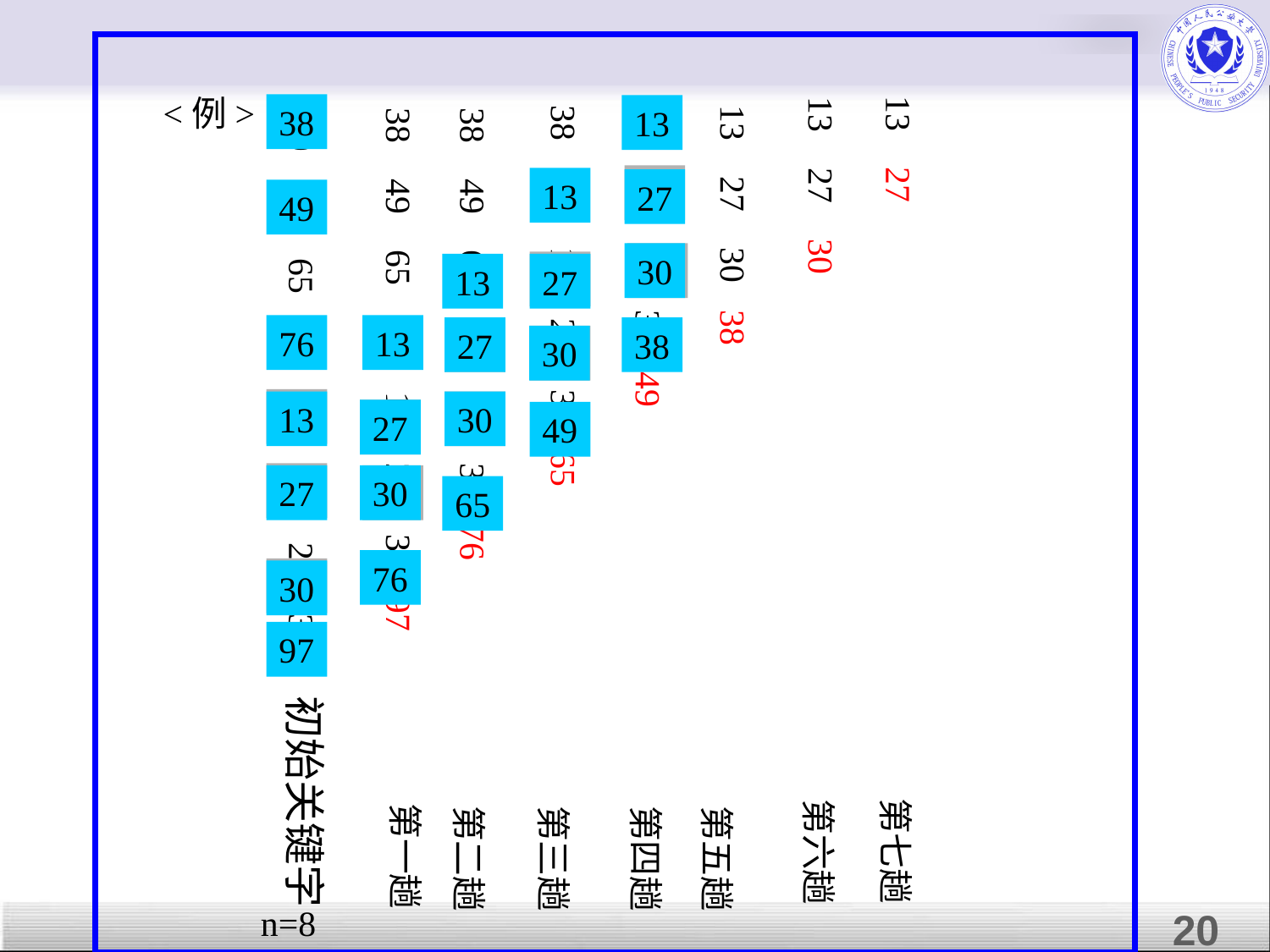

13    27
第七趟
13    27    30
第六趟
<例>
38    49    13    27    30   65
第三趟
13    27    30   38
第五趟
38    13    27   30   49
第四趟
38
38    49    65    76    13    27    30   97
第一趟
38    49    65    13    27    30   76
第二趟
13
49    38    65    97    76    13    27    30
初始关键字
n=8
38
13
27
49
30
38
49
13
27
76
13
65
27
38
30
49
97
13
65
30
76
27
49
97
27
30
76
65
76
97
30
97